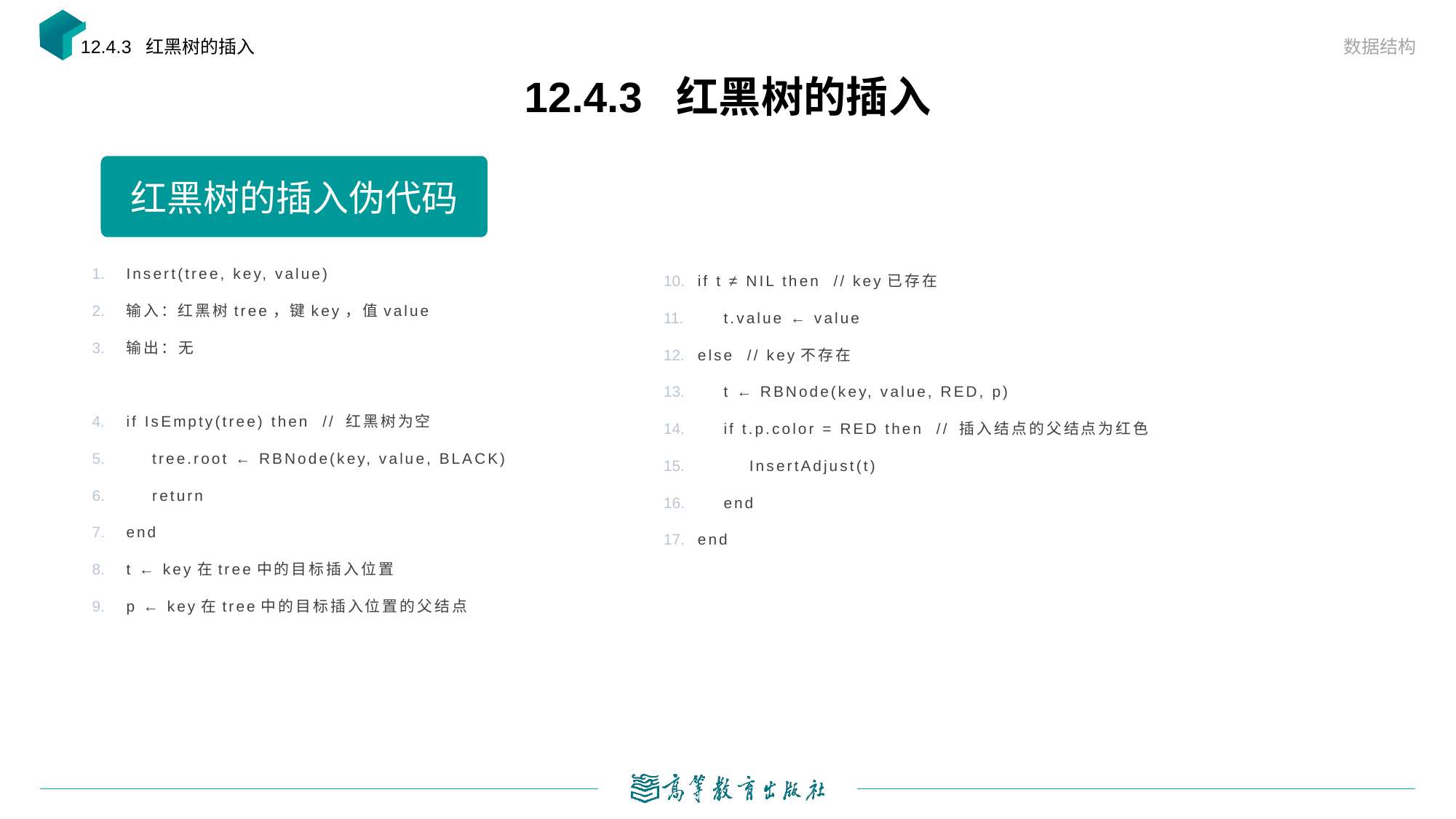

数据结构
12.4.3  红黑树的插入
# 12.4.3  红黑树的插入
红黑树的插入伪代码
Insert(tree, key, value)
输入：红黑树tree，键key，值value
输出：无

if IsEmpty(tree) then  // 红黑树为空
    tree.root ← RBNode(key, value, BLACK)
    return
end
t ← key在tree中的目标插入位置
p ← key在tree中的目标插入位置的父结点

if t ≠ NIL then  // key已存在
    t.value ← value
else  // key不存在
    t ← RBNode(key, value, RED, p)
    if t.p.color = RED then  // 插入结点的父结点为红色
        InsertAdjust(t)
    end
end